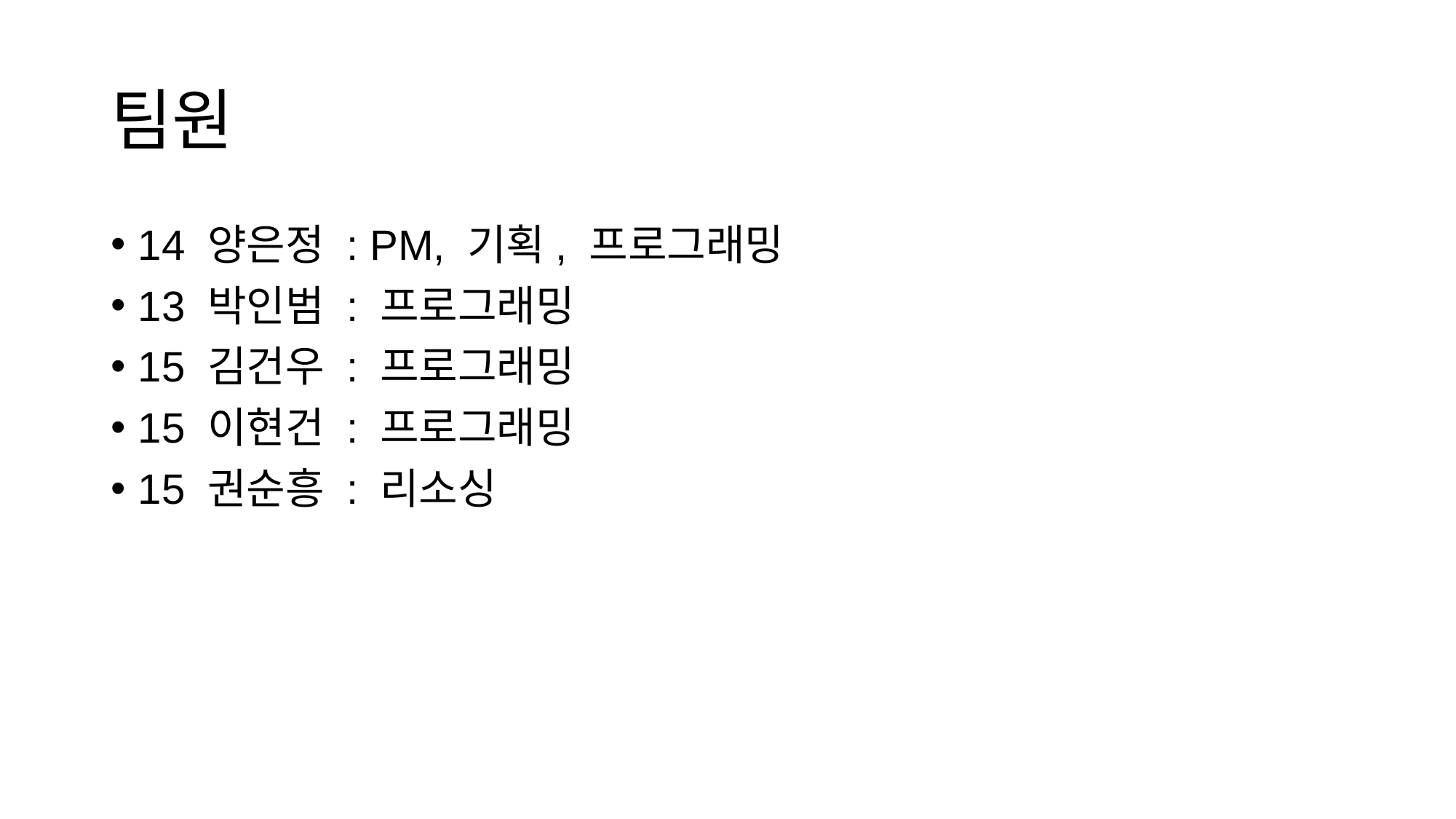

# 팀원
14 양은정 : PM, 기획, 프로그래밍
13 박인범 : 프로그래밍
15 김건우 : 프로그래밍
15 이현건 : 프로그래밍
15 권순흥 : 리소싱